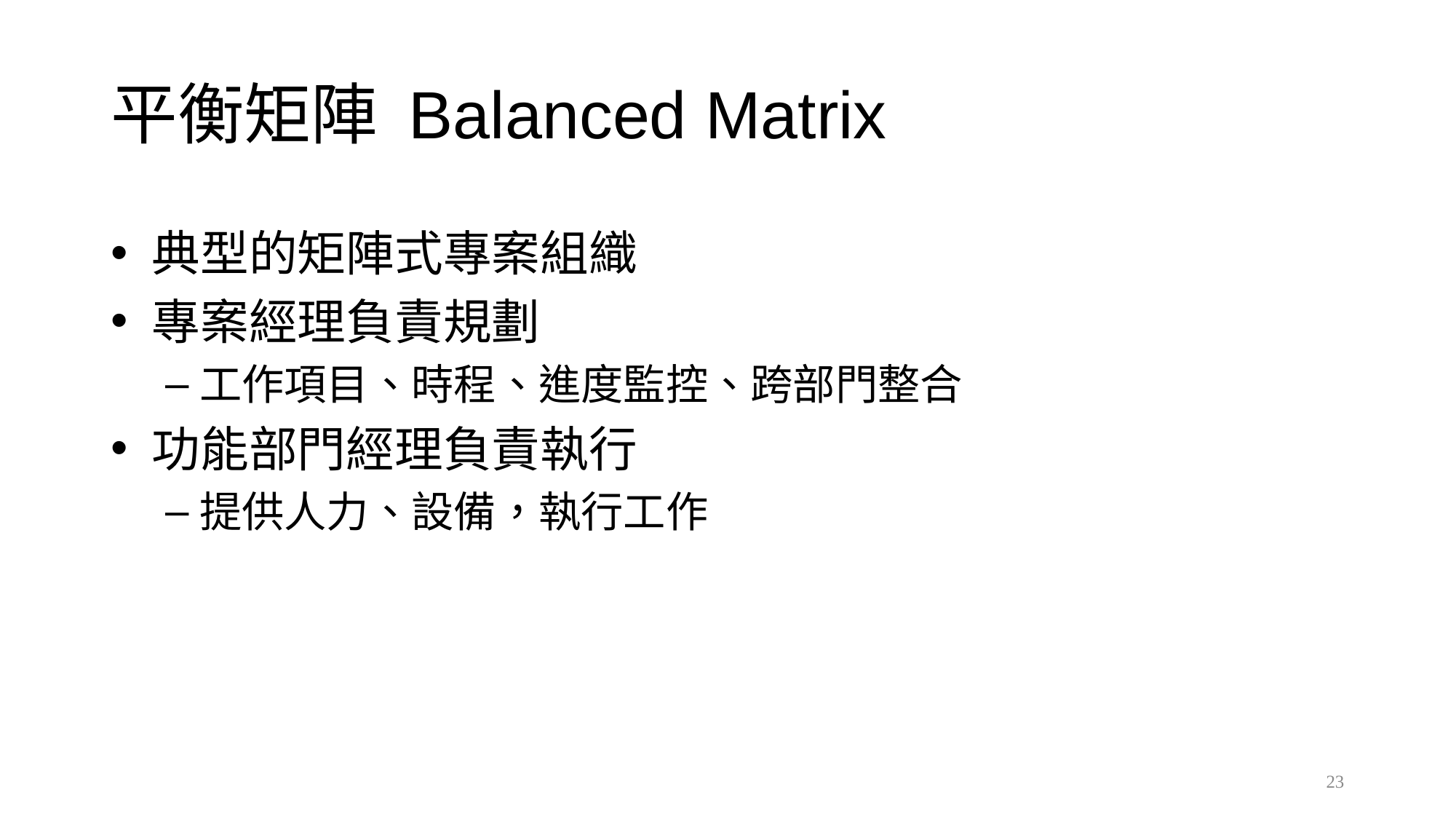

# 平衡矩陣 Balanced Matrix
典型的矩陣式專案組織
專案經理負責規劃
工作項目、時程、進度監控、跨部門整合
功能部門經理負責執行
提供人力、設備，執行工作

23